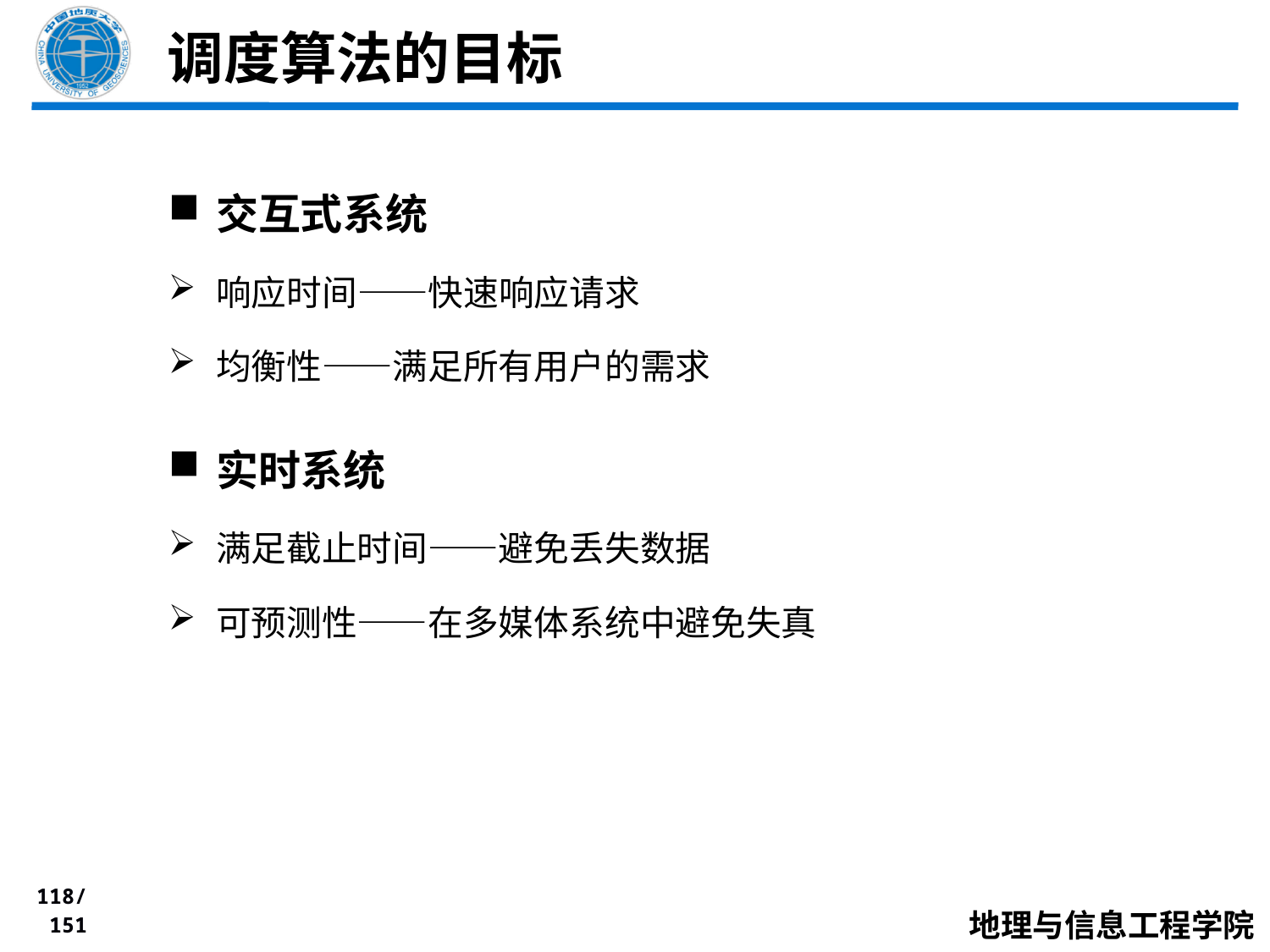

调度算法的目标
交互式系统
响应时间——快速响应请求
均衡性——满足所有用户的需求
实时系统
满足截止时间——避免丢失数据
可预测性——在多媒体系统中避免失真